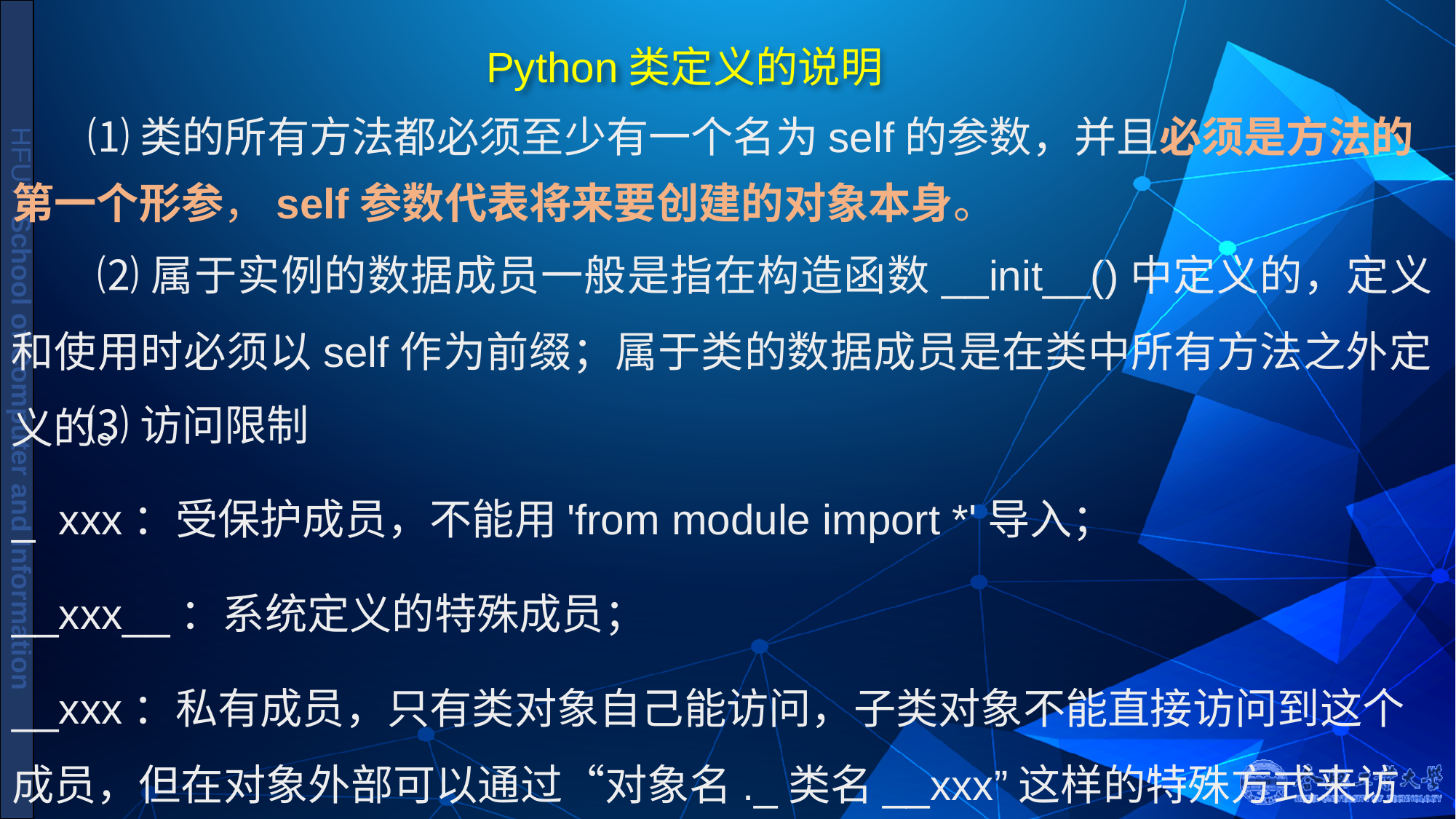

# Python类定义的说明
        ⑴类的所有方法都必须至少有一个名为self的参数，并且必须是方法的第一个形参，self参数代表将来要创建的对象本身。
   ⑵属于实例的数据成员一般是指在构造函数__init__()中定义的，定义和使用时必须以self作为前缀；属于类的数据成员是在类中所有方法之外定义的。
        ⑶访问限制
_  xxx：受保护成员，不能用'from module import *'导入；
__xxx__：系统定义的特殊成员；
__xxx：私有成员，只有类对象自己能访问，子类对象不能直接访问到这个成员，但在对象外部可以通过“对象名._类名__xxx”这样的特殊方式来访问。